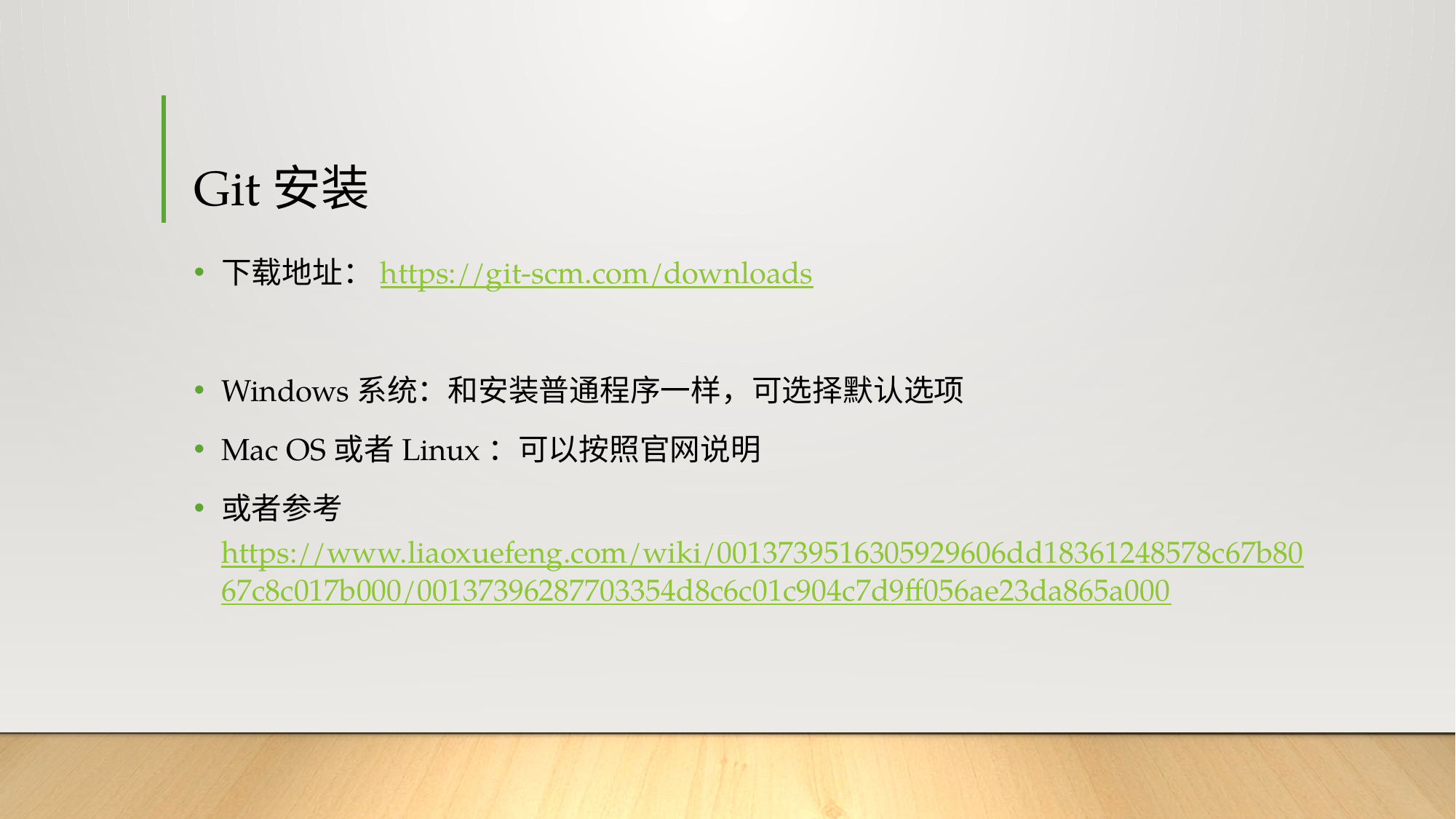

# Git安装
下载地址：https://git-scm.com/downloads

Windows系统：和安装普通程序一样，可选择默认选项
Mac OS或者Linux：可以按照官网说明
或者参考https://www.liaoxuefeng.com/wiki/0013739516305929606dd18361248578c67b8067c8c017b000/00137396287703354d8c6c01c904c7d9ff056ae23da865a000